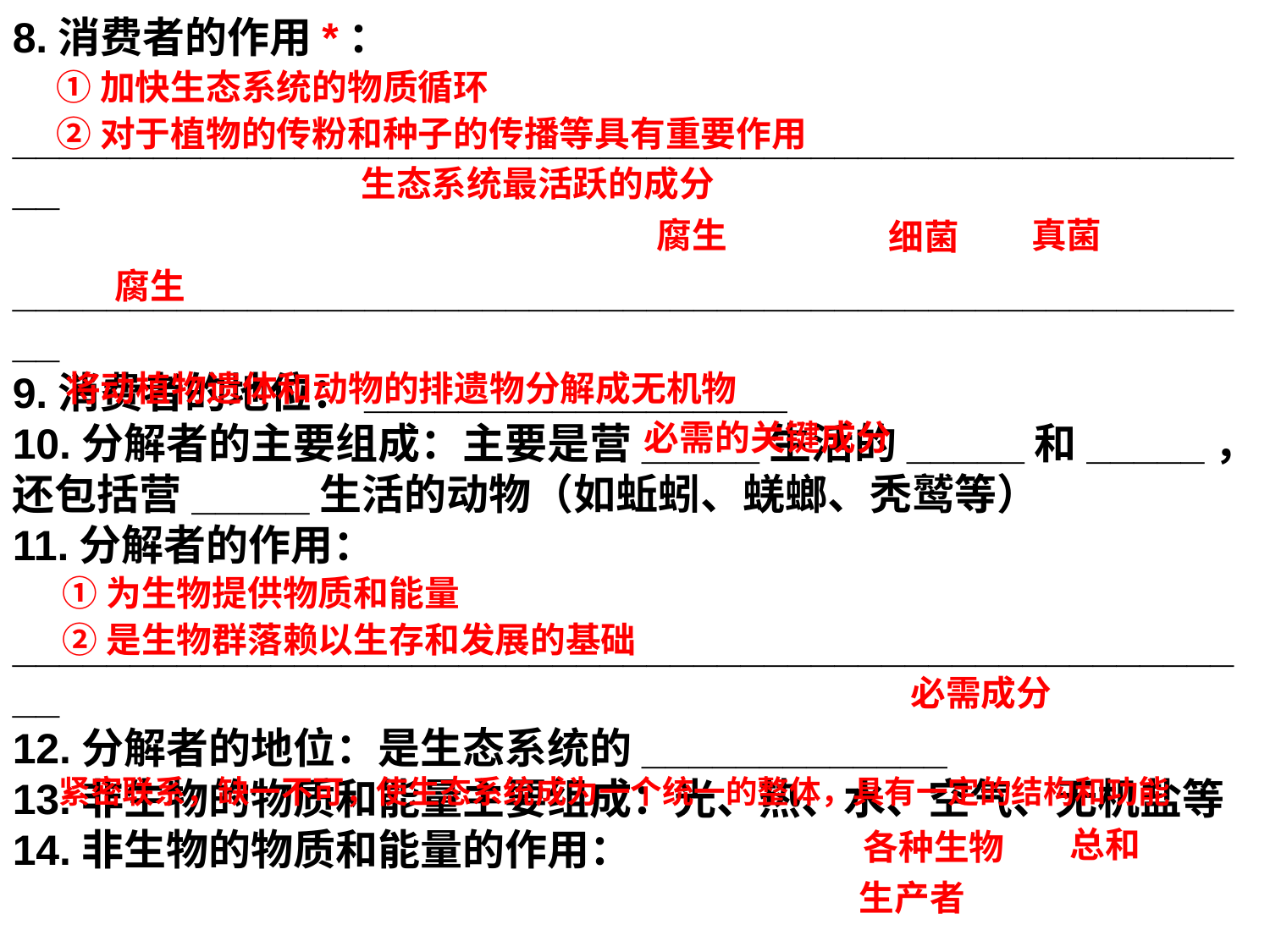

8.消费者的作用*：
  ______________________________________________________
  ______________________________________________________
9.消费者的地位：__________________
10.分解者的主要组成：主要是营_____生活的_____和_____，还包括营_____生活的动物（如蚯蚓、蜣螂、秃鹫等）
11.分解者的作用：
  ______________________________________________________
12.分解者的地位：是生态系统的_____________
13.非生物的物质和能量主要组成：光、热、水、空气、无机盐等
14.非生物的物质和能量的作用：
  ______________________________________________________
  ______________________________________________________
15.非生物的物质和能量的地位：是生态系统的_________
16.生态系统组成成分之间的联系：
  ______________________________________________________
17.一个营养级包括处于食物链某一环节上的________的_____
18.食物链中（指捕食链）第一营养级一定是______；
①加快生态系统的物质循环
②对于植物的传粉和种子的传播等具有重要作用
生态系统最活跃的成分
腐生
真菌
细菌
腐生
将动植物遗体和动物的排遗物分解成无机物
必需的关键成分
①为生物提供物质和能量
②是生物群落赖以生存和发展的基础
必需成分
紧密联系，缺一不可，使生态系统成为一个统一的整体，具有一定的结构和功能
总和
各种生物
生产者